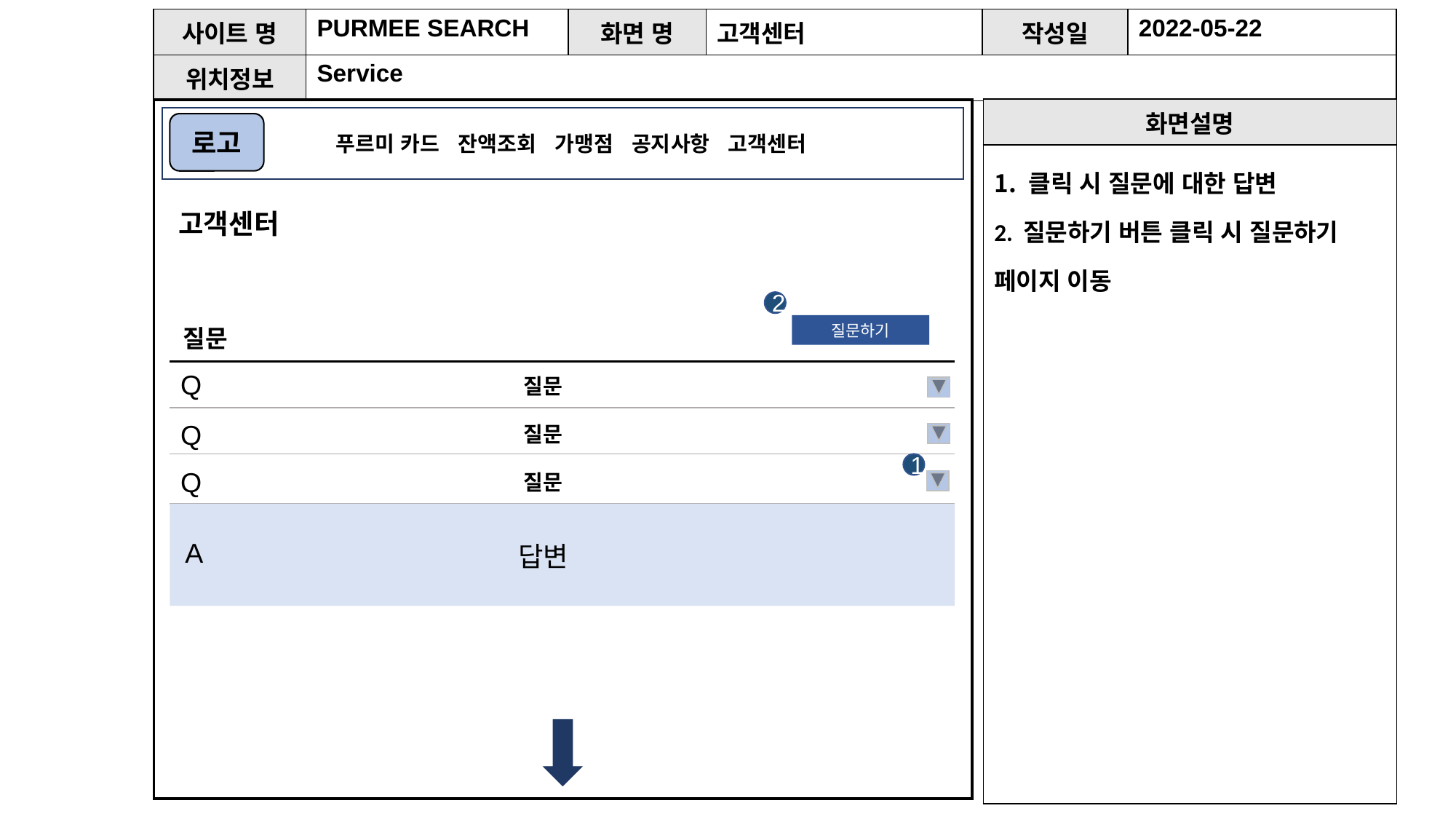

| 사이트 명 | PURMEE SEARCH | 화면 명 | 고객센터 | 작성일 | 2022-05-22 |
| --- | --- | --- | --- | --- | --- |
| 위치정보 | Service |  |  |  |  |
| 화면설명 |
| --- |
| 클릭 시 질문에 대한 답변 2. 질문하기 버튼 클릭 시 질문하기 페이지 이동 |

           푸르미 카드   잔액조회   가맹점   공지사항   고객센터
1
로고
고객센터
2
질문하기
질문
Q
질문

Q
질문

1
Q
질문

A
답변